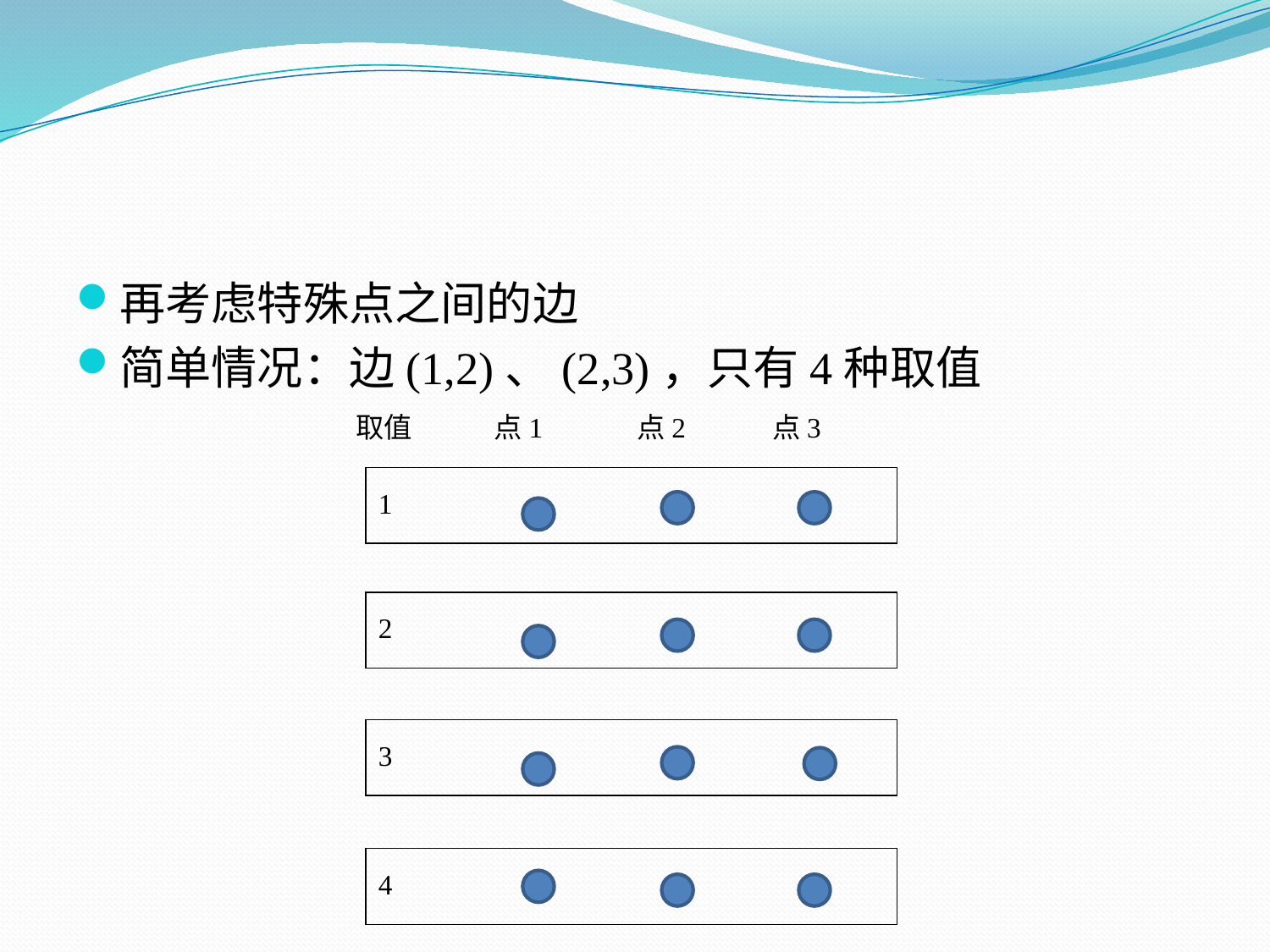

#
再考虑特殊点之间的边
简单情况：边(1,2)、(2,3)，只有4种取值
取值
点1
点2
点3

1

2

3

4